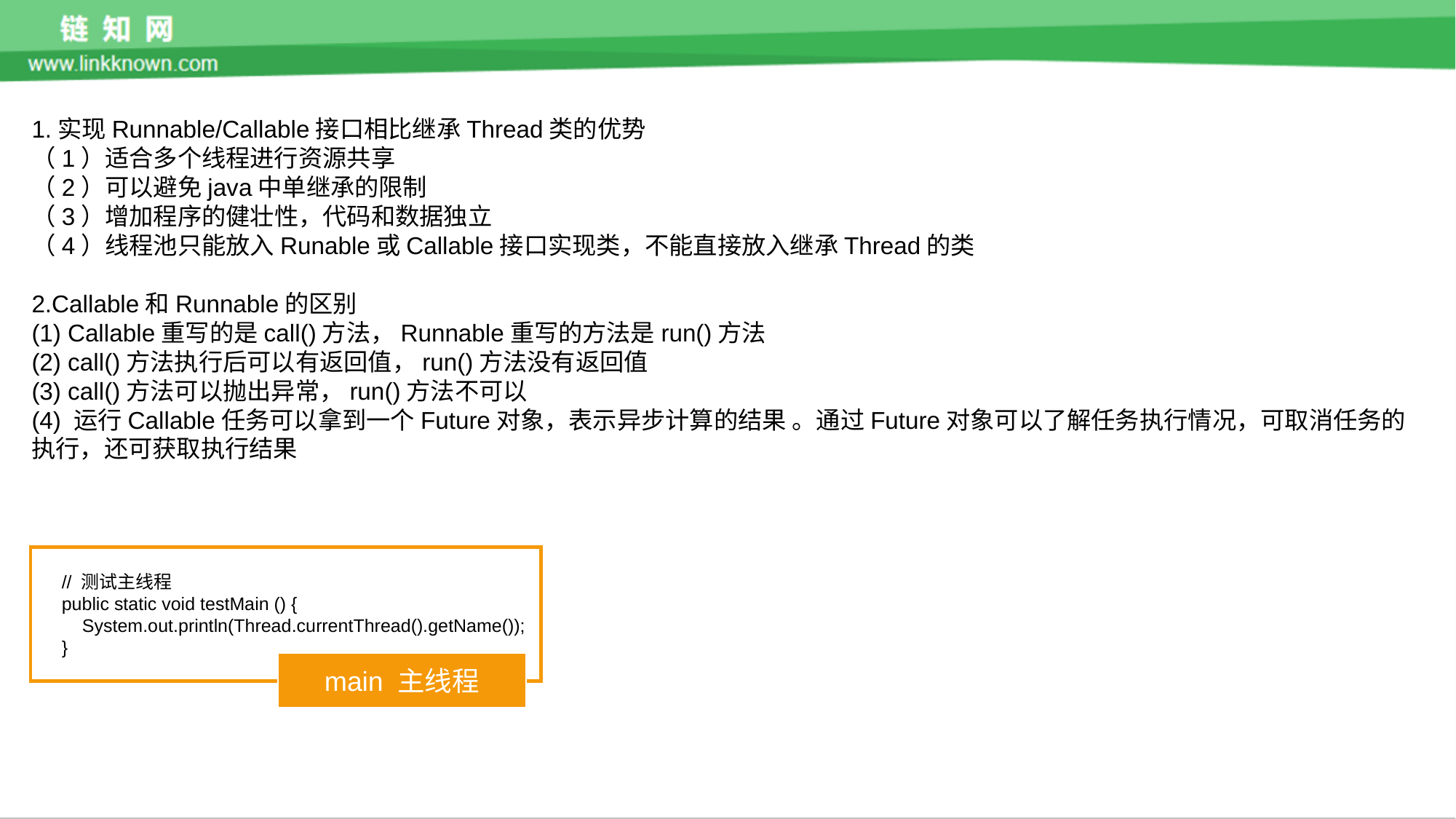

1.实现Runnable/Callable接口相比继承Thread类的优势
（1）适合多个线程进行资源共享
（2）可以避免java中单继承的限制
（3）增加程序的健壮性，代码和数据独立
（4）线程池只能放入Runable或Callable接口实现类，不能直接放入继承Thread的类

2.Callable和Runnable的区别
(1) Callable重写的是call()方法，Runnable重写的方法是run()方法
(2) call()方法执行后可以有返回值，run()方法没有返回值
(3) call()方法可以抛出异常，run()方法不可以
(4) 运行Callable任务可以拿到一个Future对象，表示异步计算的结果 。通过Future对象可以了解任务执行情况，可取消任务的执行，还可获取执行结果
    // 测试主线程
    public static void testMain () {
        System.out.println(Thread.currentThread().getName());
    }
main 主线程